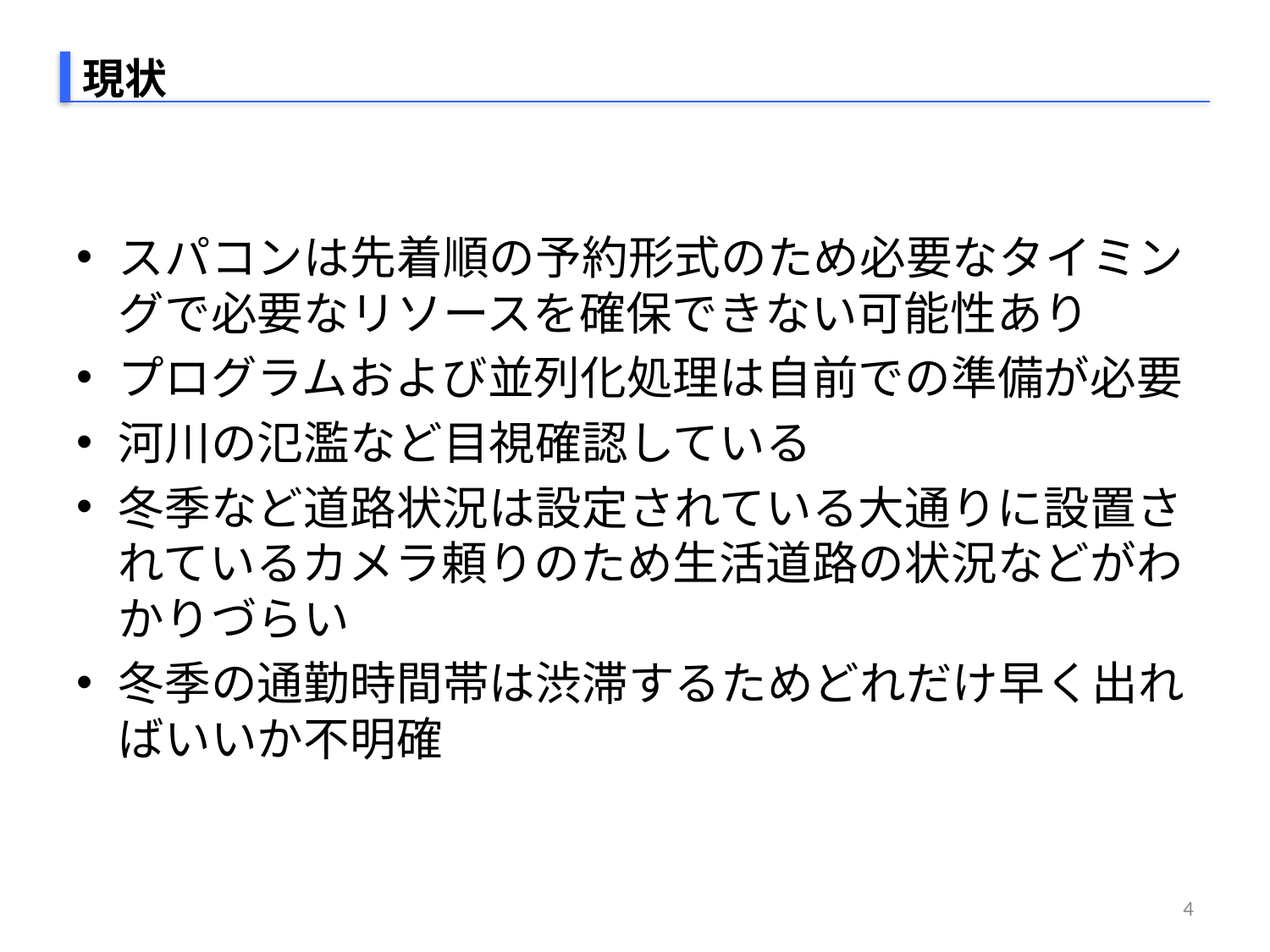

#
現状

スパコンは先着順の予約形式のため必要なタイミングで必要なリソースを確保できない可能性あり
プログラムおよび並列化処理は自前での準備が必要
河川の氾濫など目視確認している
冬季など道路状況は設定されている大通りに設置されているカメラ頼りのため生活道路の状況などがわかりづらい
冬季の通勤時間帯は渋滞するためどれだけ早く出ればいいか不明確
4